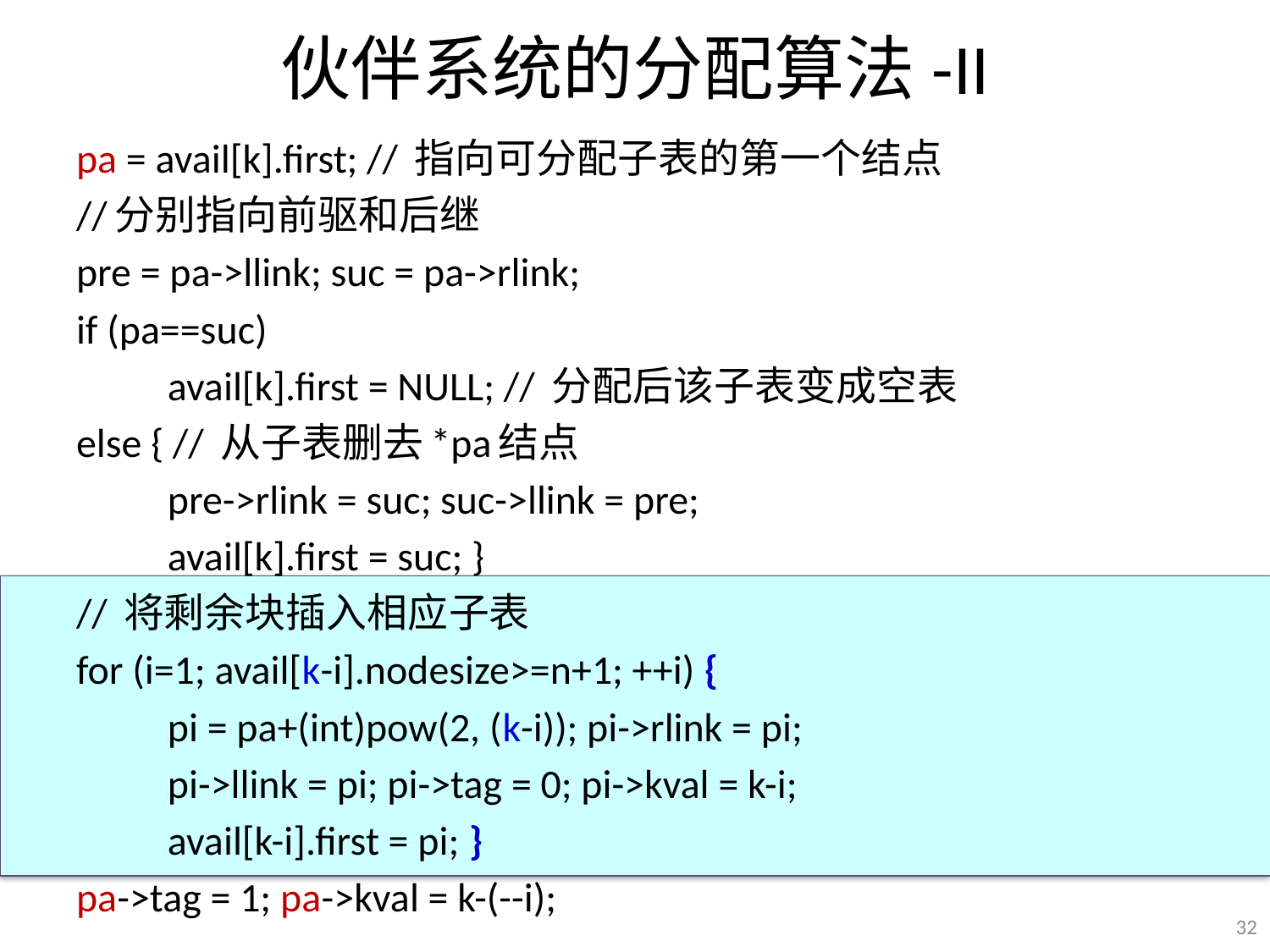

# 伙伴系统的分配算法-II
pa = avail[k].first; // 指向可分配子表的第一个结点
//分别指向前驱和后继
pre = pa->llink; suc = pa->rlink;
if (pa==suc)
	avail[k].first = NULL; // 分配后该子表变成空表
else { // 从子表删去*pa结点
	pre->rlink = suc; suc->llink = pre;
	avail[k].first = suc; }
// 将剩余块插入相应子表
for (i=1; avail[k-i].nodesize>=n+1; ++i) {
	pi = pa+(int)pow(2, (k-i)); pi->rlink = pi;
	pi->llink = pi; pi->tag = 0; pi->kval = k-i;
	avail[k-i].first = pi; }
pa->tag = 1; pa->kval = k-(--i);

32